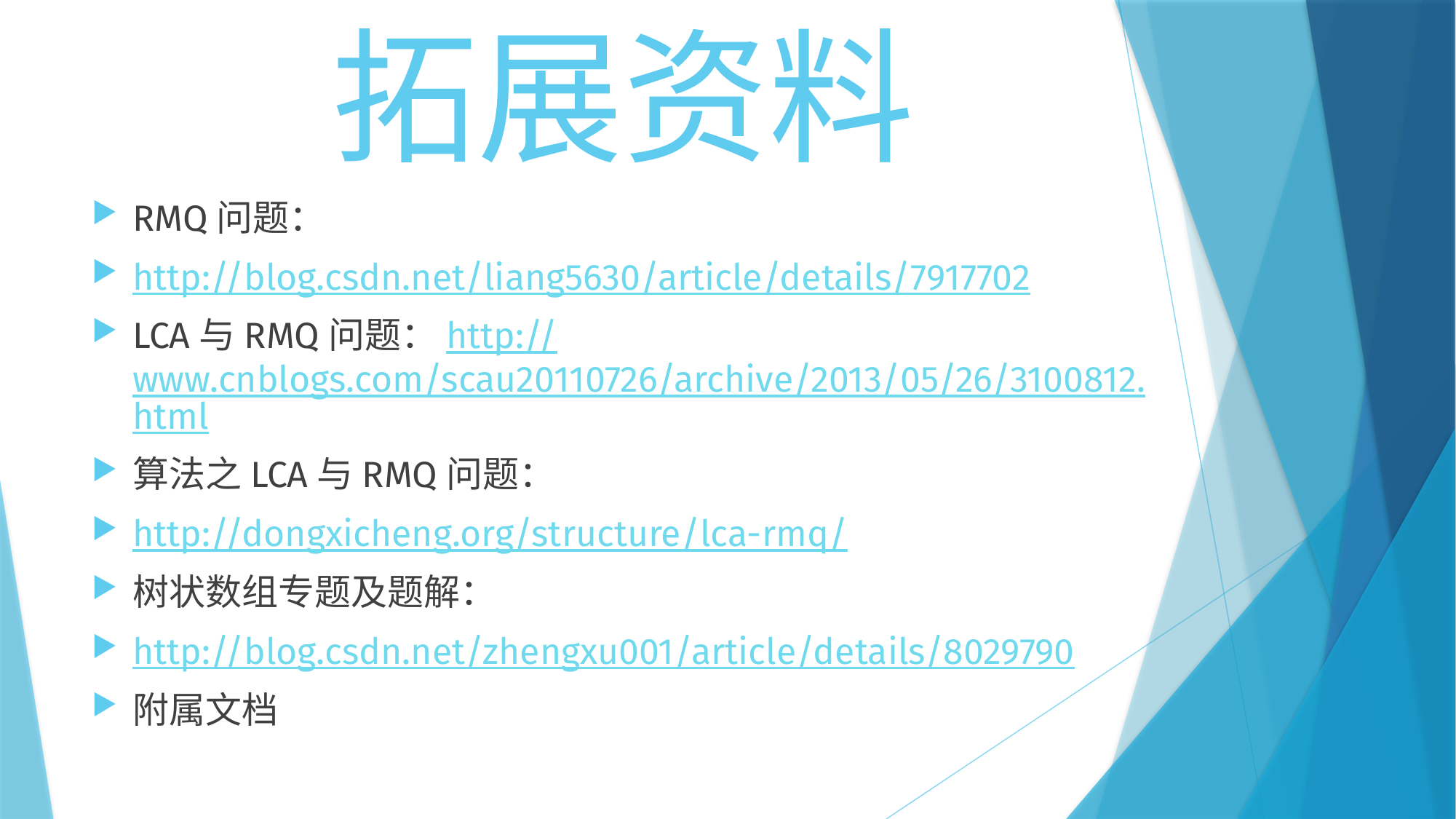

# 拓展资料
RMQ问题：
http://blog.csdn.net/liang5630/article/details/7917702
LCA与RMQ问题：http://www.cnblogs.com/scau20110726/archive/2013/05/26/3100812.html
算法之LCA与RMQ问题：
http://dongxicheng.org/structure/lca-rmq/
树状数组专题及题解：
http://blog.csdn.net/zhengxu001/article/details/8029790
附属文档